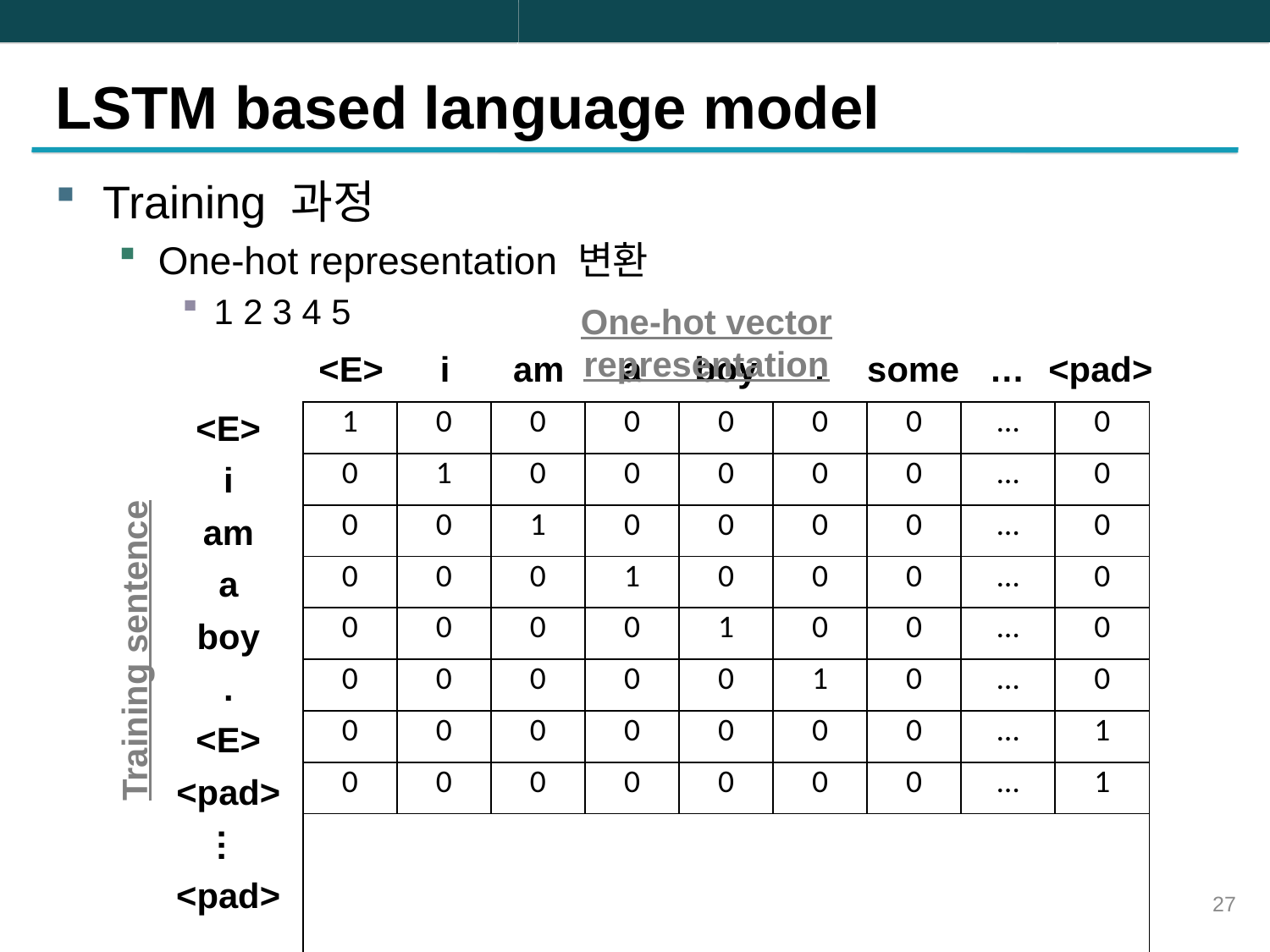

# LSTM based language model
Training 과정
One-hot representation 변환
1 2 3 4 5

One-hot vector representation
<E>
i
am
a
boy
.
some
…
<pad>
Training sentence
<E>
| 1 | 0 | 0 | 0 | 0 | 0 | 0 | … | 0 |
| --- | --- | --- | --- | --- | --- | --- | --- | --- |
| 0 | 1 | 0 | 0 | 0 | 0 | 0 | … | 0 |
| 0 | 0 | 1 | 0 | 0 | 0 | 0 | … | 0 |
| 0 | 0 | 0 | 1 | 0 | 0 | 0 | … | 0 |
| 0 | 0 | 0 | 0 | 1 | 0 | 0 | … | 0 |
| 0 | 0 | 0 | 0 | 0 | 1 | 0 | … | 0 |
| 0 | 0 | 0 | 0 | 0 | 0 | 0 | … | 1 |
| 0 | 0 | 0 | 0 | 0 | 0 | 0 | … | 1 |
| … |  |  |  |  |  |  |  |  |
| 0 | 0 | 0 | 0 | 0 | 0 | 0 | … | 1 |
i
am
a
boy
.
<E>
<pad>
…
<pad>
27